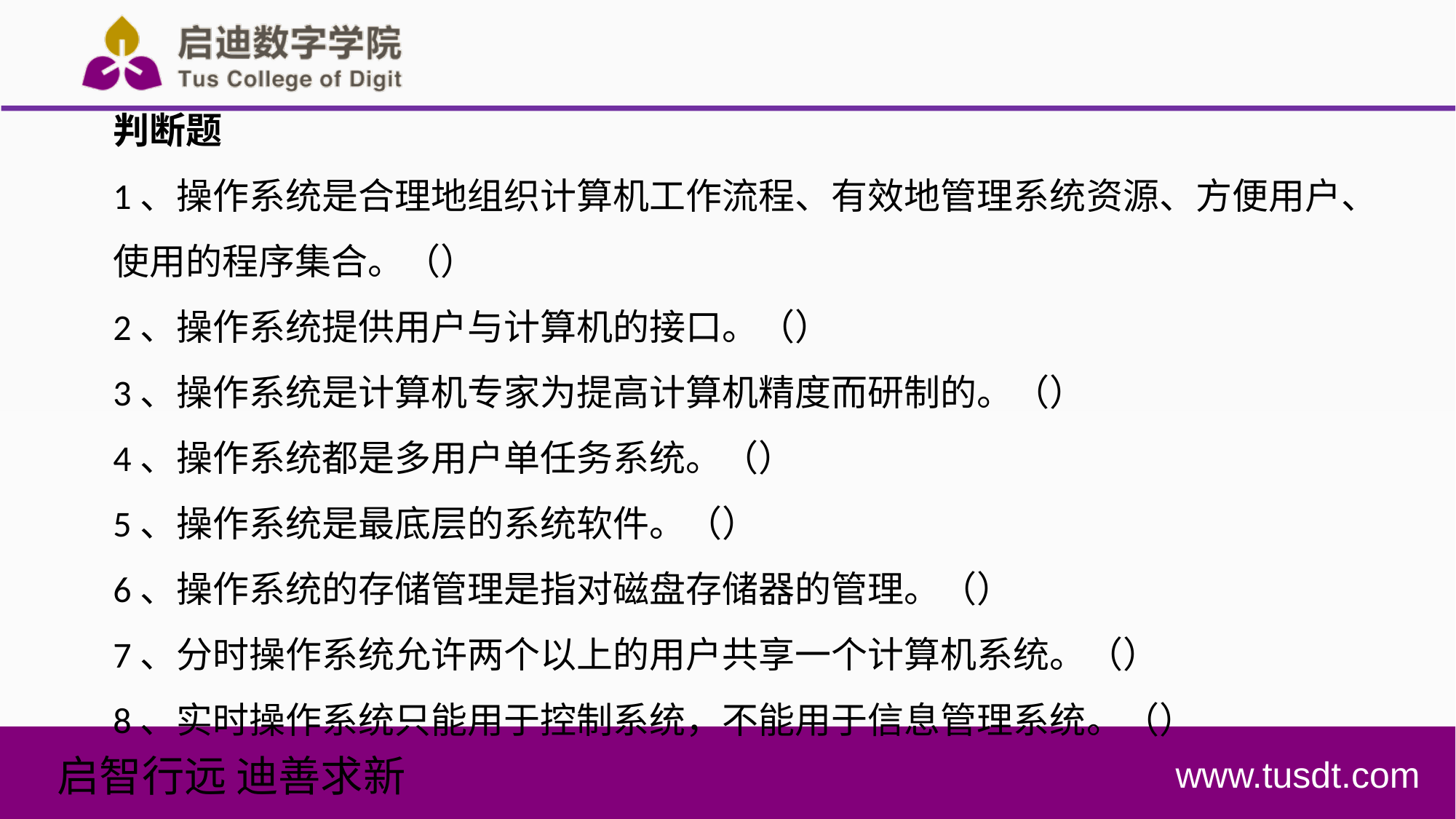

判断题
1、操作系统是合理地组织计算机工作流程、有效地管理系统资源、方便用户、使用的程序集合。（）
2、操作系统提供用户与计算机的接口。（）
3、操作系统是计算机专家为提高计算机精度而研制的。（）
4、操作系统都是多用户单任务系统。（）
5、操作系统是最底层的系统软件。（）
6、操作系统的存储管理是指对磁盘存储器的管理。（）
7、分时操作系统允许两个以上的用户共享一个计算机系统。（）
8、实时操作系统只能用于控制系统，不能用于信息管理系统。（）